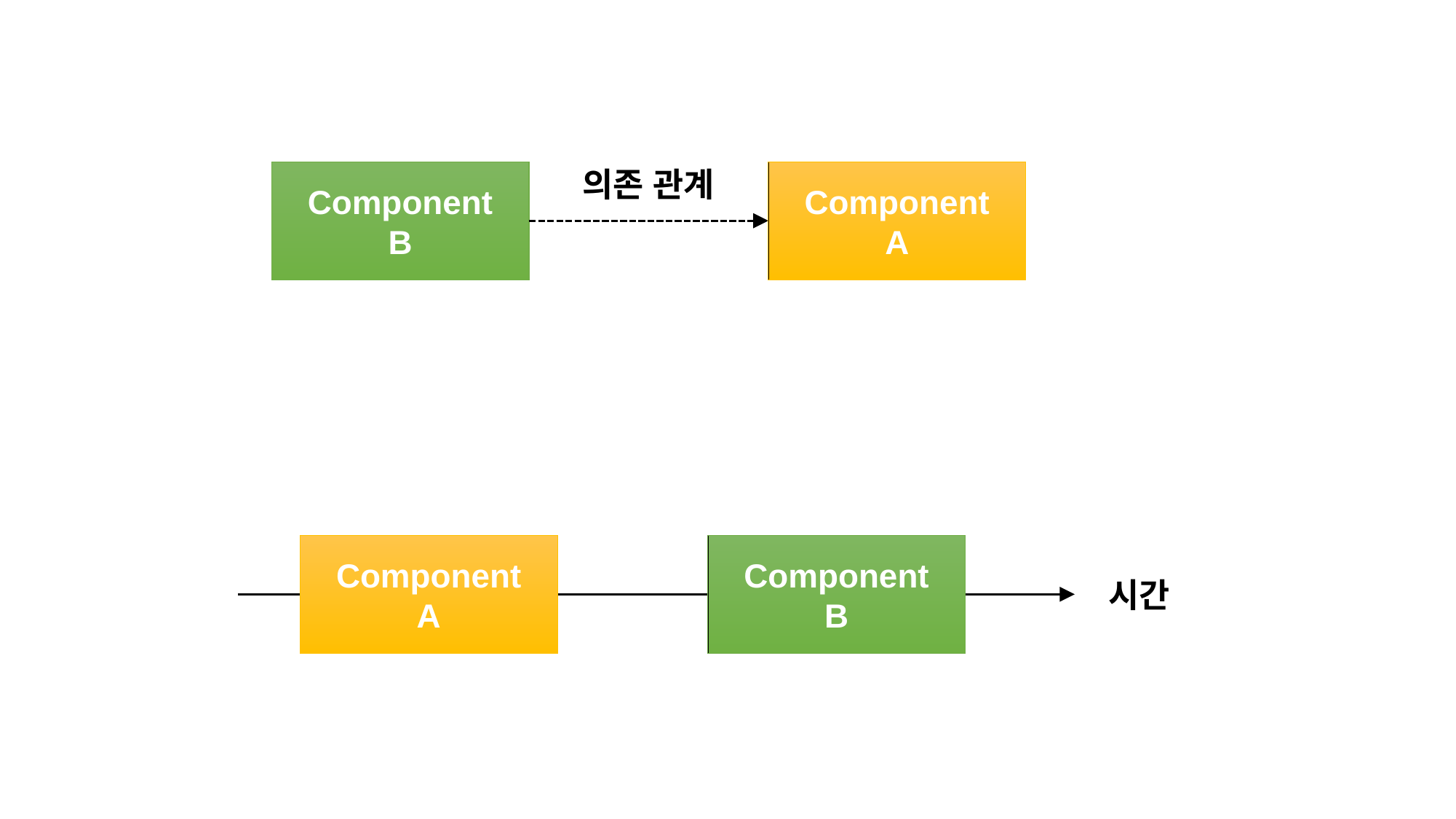

의존 관계
Component
B
Component
A
Component
A
Component
B
시간